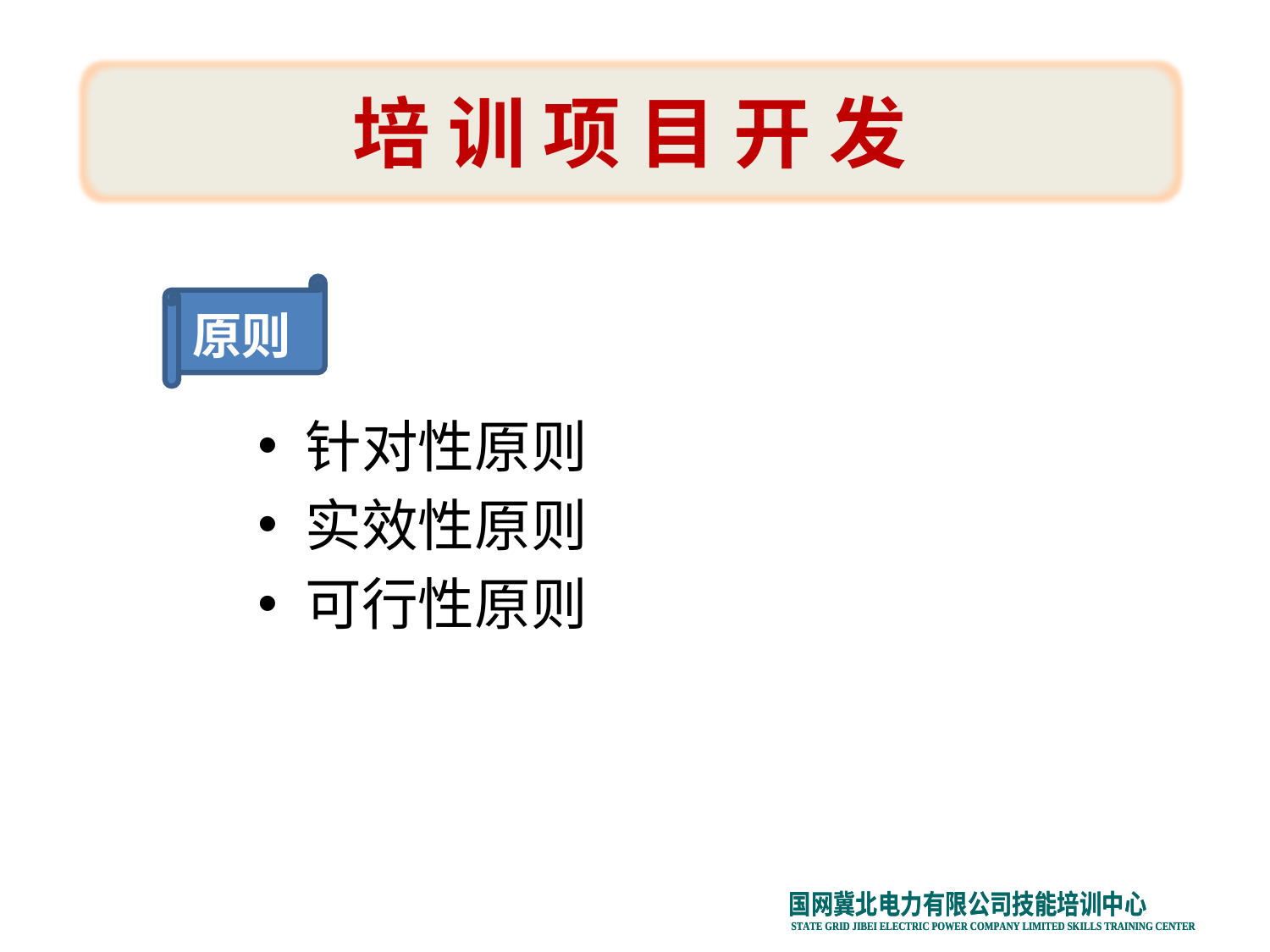

培 训 项 目 开 发

针对性原则
实效性原则
可行性原则

原则